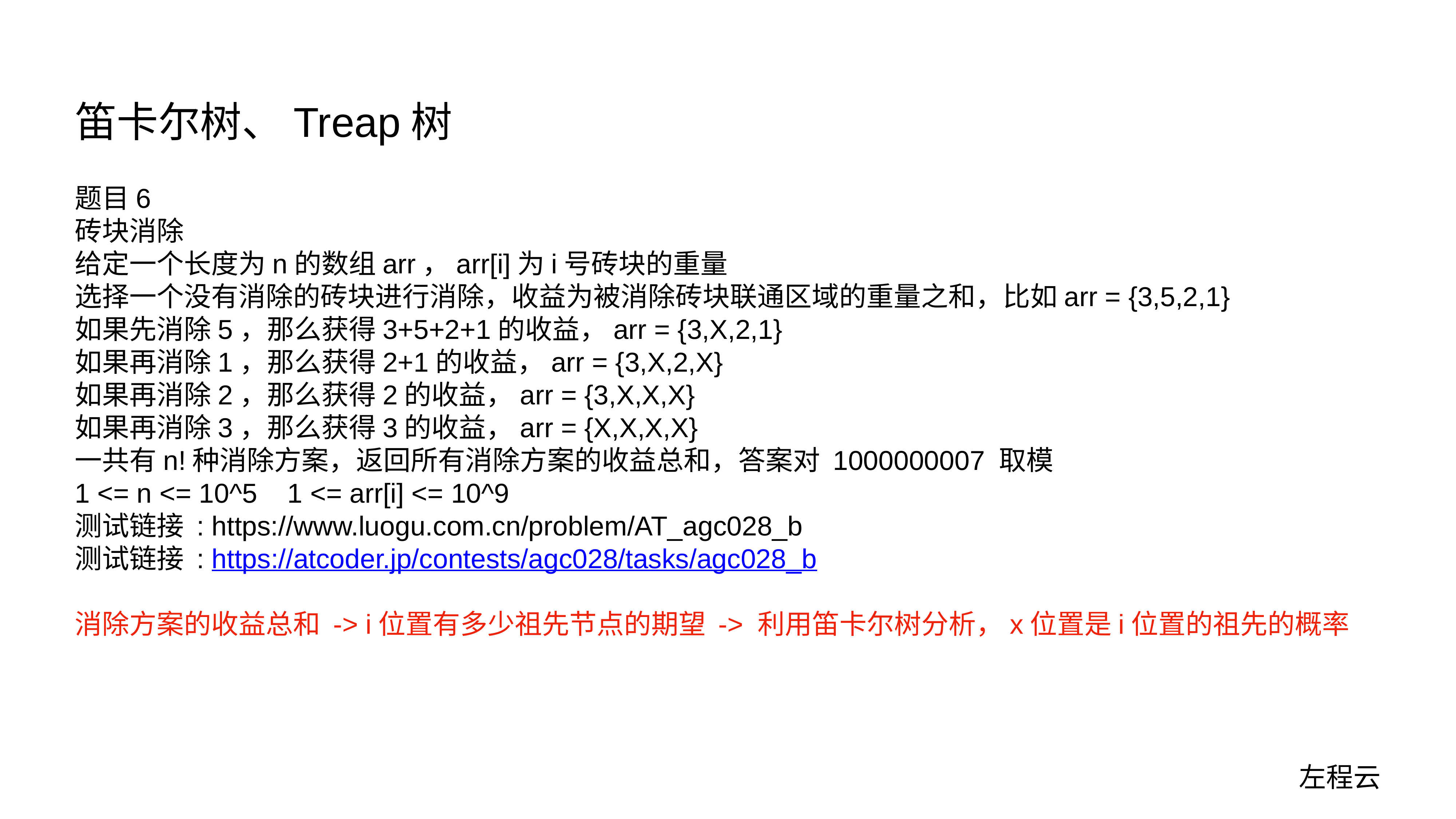

# 笛卡尔树、Treap树
题目6
砖块消除
给定一个长度为n的数组arr，arr[i]为i号砖块的重量
选择一个没有消除的砖块进行消除，收益为被消除砖块联通区域的重量之和，比如arr = {3,5,2,1}
如果先消除5，那么获得3+5+2+1的收益，arr = {3,X,2,1}
如果再消除1，那么获得2+1的收益，arr = {3,X,2,X}
如果再消除2，那么获得2的收益，arr = {3,X,X,X}
如果再消除3，那么获得3的收益，arr = {X,X,X,X}
一共有n!种消除方案，返回所有消除方案的收益总和，答案对 1000000007 取模
1 <= n <= 10^5    1 <= arr[i] <= 10^9
测试链接 : https://www.luogu.com.cn/problem/AT_agc028_b
测试链接 : https://atcoder.jp/contests/agc028/tasks/agc028_b

消除方案的收益总和 -> i位置有多少祖先节点的期望 -> 利用笛卡尔树分析，x位置是i位置的祖先的概率
左程云